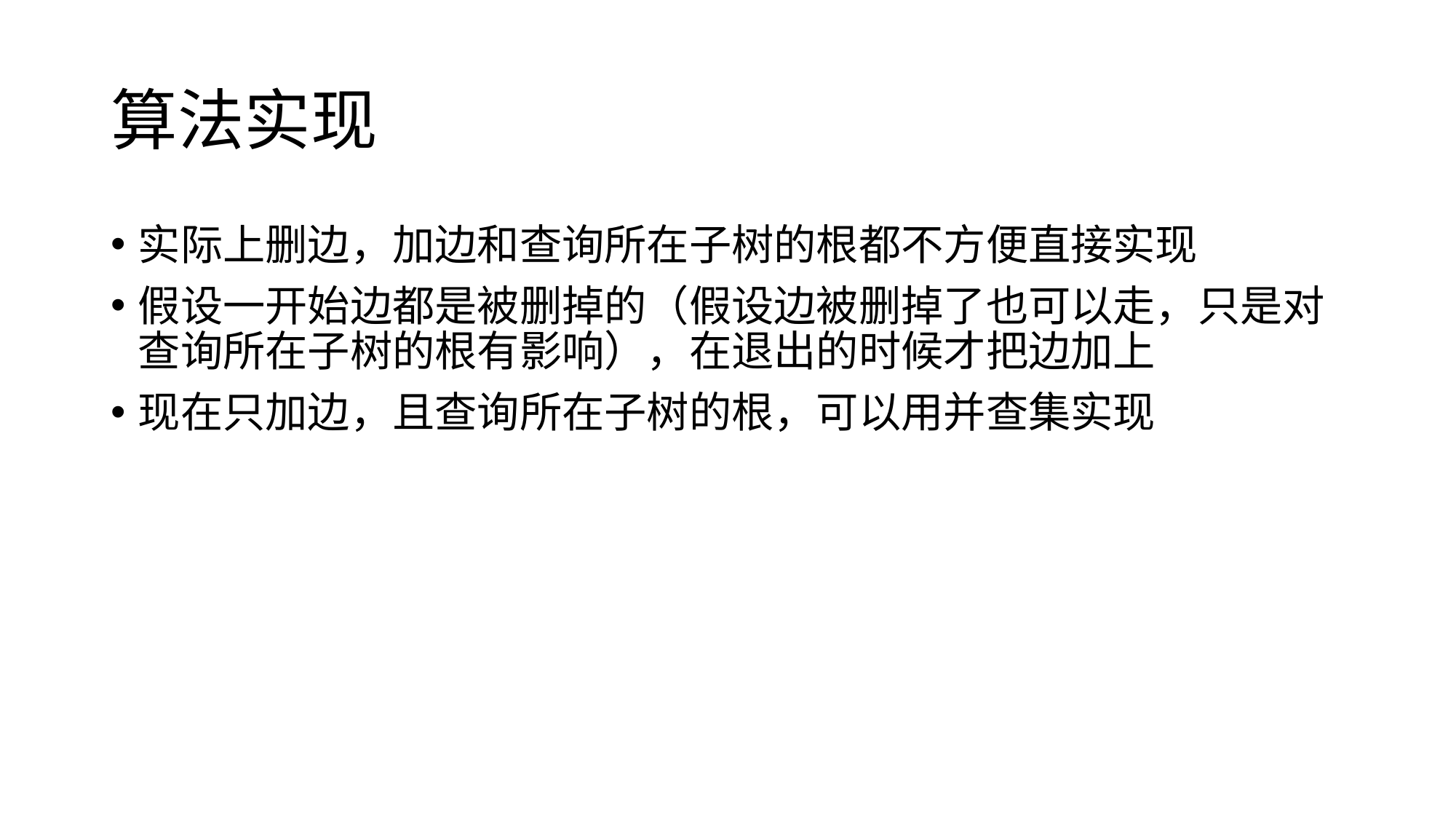

# 算法实现
实际上删边，加边和查询所在子树的根都不方便直接实现
假设一开始边都是被删掉的（假设边被删掉了也可以走，只是对查询所在子树的根有影响），在退出的时候才把边加上
现在只加边，且查询所在子树的根，可以用并查集实现